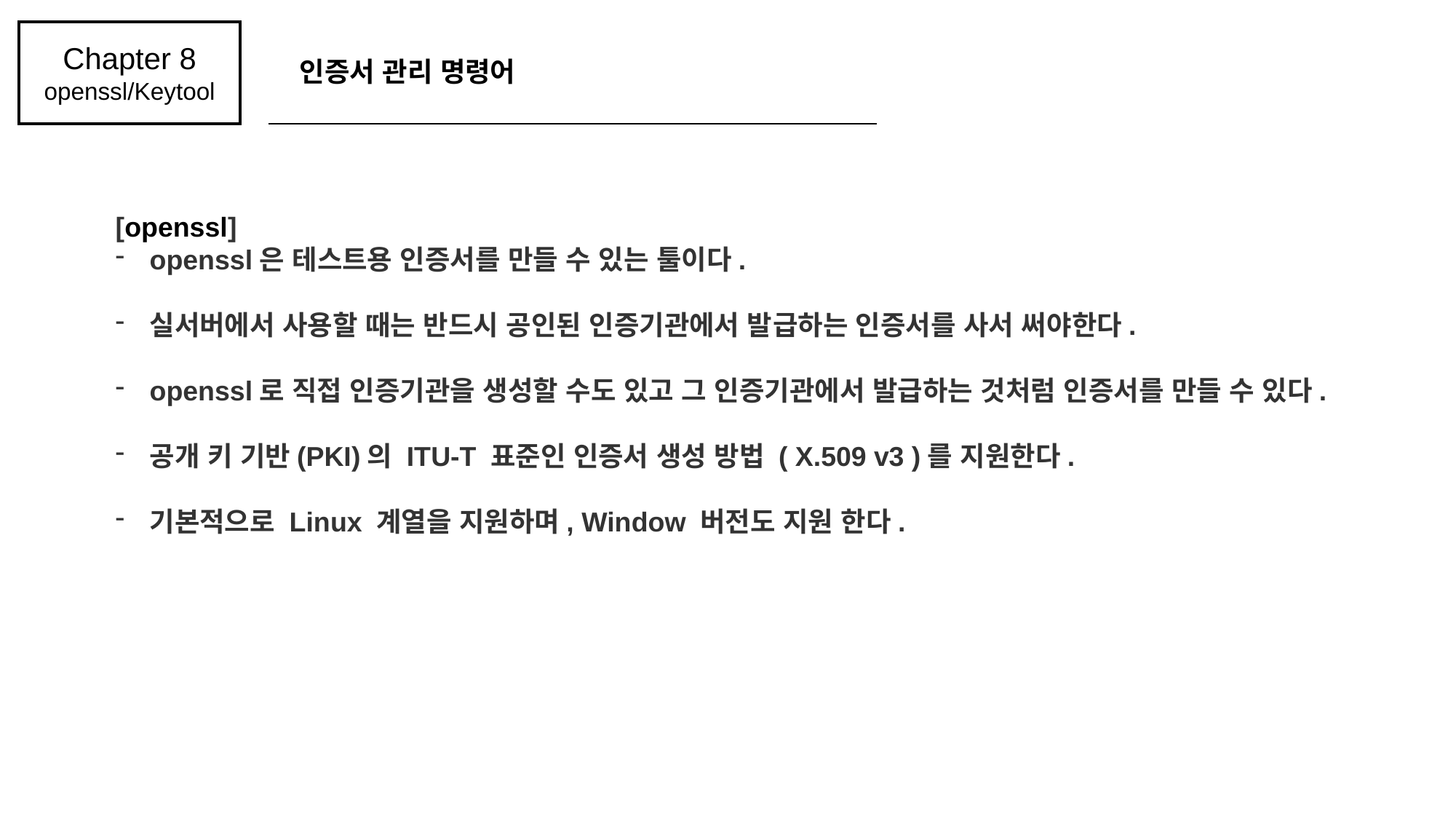

Chapter 8
openssl/Keytool
인증서 관리 명령어
[openssl]
openssl은 테스트용 인증서를 만들 수 있는 툴이다.

실서버에서 사용할 때는 반드시 공인된 인증기관에서 발급하는 인증서를 사서 써야한다.

openssl로 직접 인증기관을 생성할 수도 있고 그 인증기관에서 발급하는 것처럼 인증서를 만들 수 있다.

공개 키 기반(PKI)의 ITU-T 표준인 인증서 생성 방법 ( X.509 v3 )를 지원한다.

기본적으로 Linux 계열을 지원하며, Window 버전도 지원 한다.